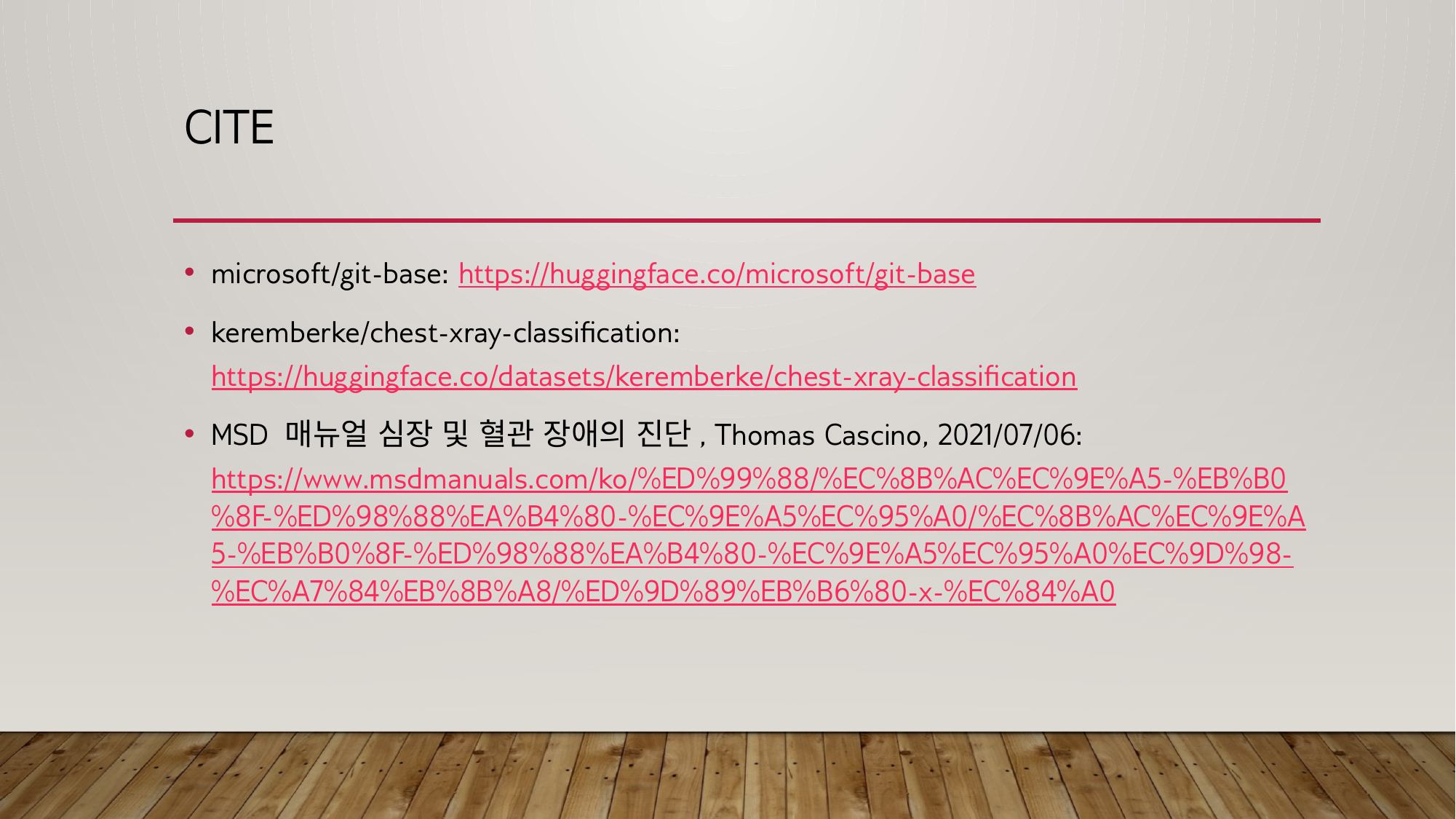

# cite
microsoft/git-base: https://huggingface.co/microsoft/git-base
keremberke/chest-xray-classification: https://huggingface.co/datasets/keremberke/chest-xray-classification
MSD 매뉴얼 심장 및 혈관 장애의 진단, Thomas Cascino, 2021/07/06: https://www.msdmanuals.com/ko/%ED%99%88/%EC%8B%AC%EC%9E%A5-%EB%B0%8F-%ED%98%88%EA%B4%80-%EC%9E%A5%EC%95%A0/%EC%8B%AC%EC%9E%A5-%EB%B0%8F-%ED%98%88%EA%B4%80-%EC%9E%A5%EC%95%A0%EC%9D%98-%EC%A7%84%EB%8B%A8/%ED%9D%89%EB%B6%80-x-%EC%84%A0